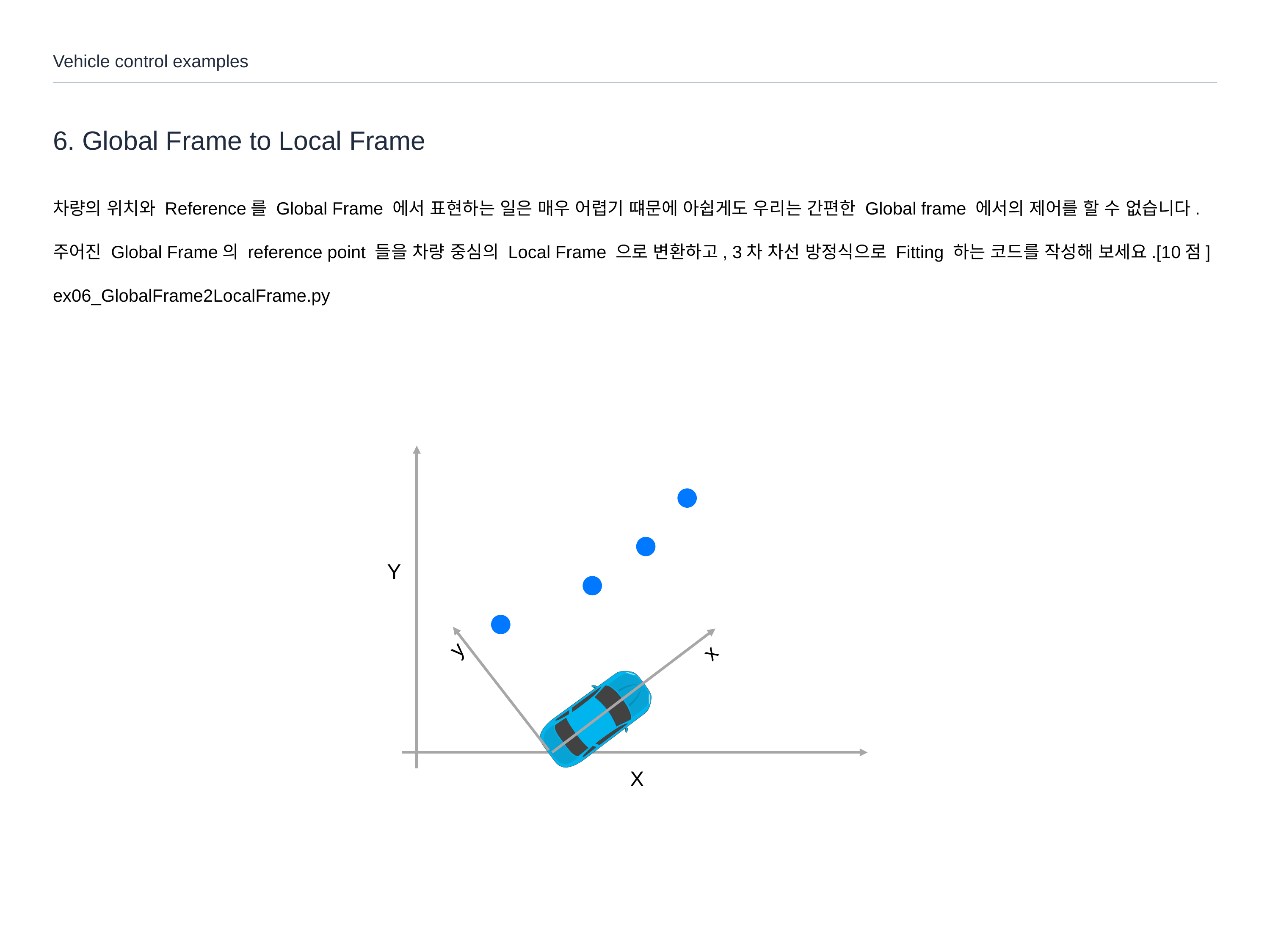

Vehicle control examples
# 6. Global Frame to Local Frame
차량의 위치와 Reference를 Global Frame 에서 표현하는 일은 매우 어렵기 떄문에 아쉽게도 우리는 간편한 Global frame 에서의 제어를 할 수 없습니다.
주어진 Global Frame의 reference point 들을 차량 중심의 Local Frame 으로 변환하고, 3차 차선 방정식으로 Fitting 하는 코드를 작성해 보세요.[10점]
ex06_GlobalFrame2LocalFrame.py

Y

y
x
X